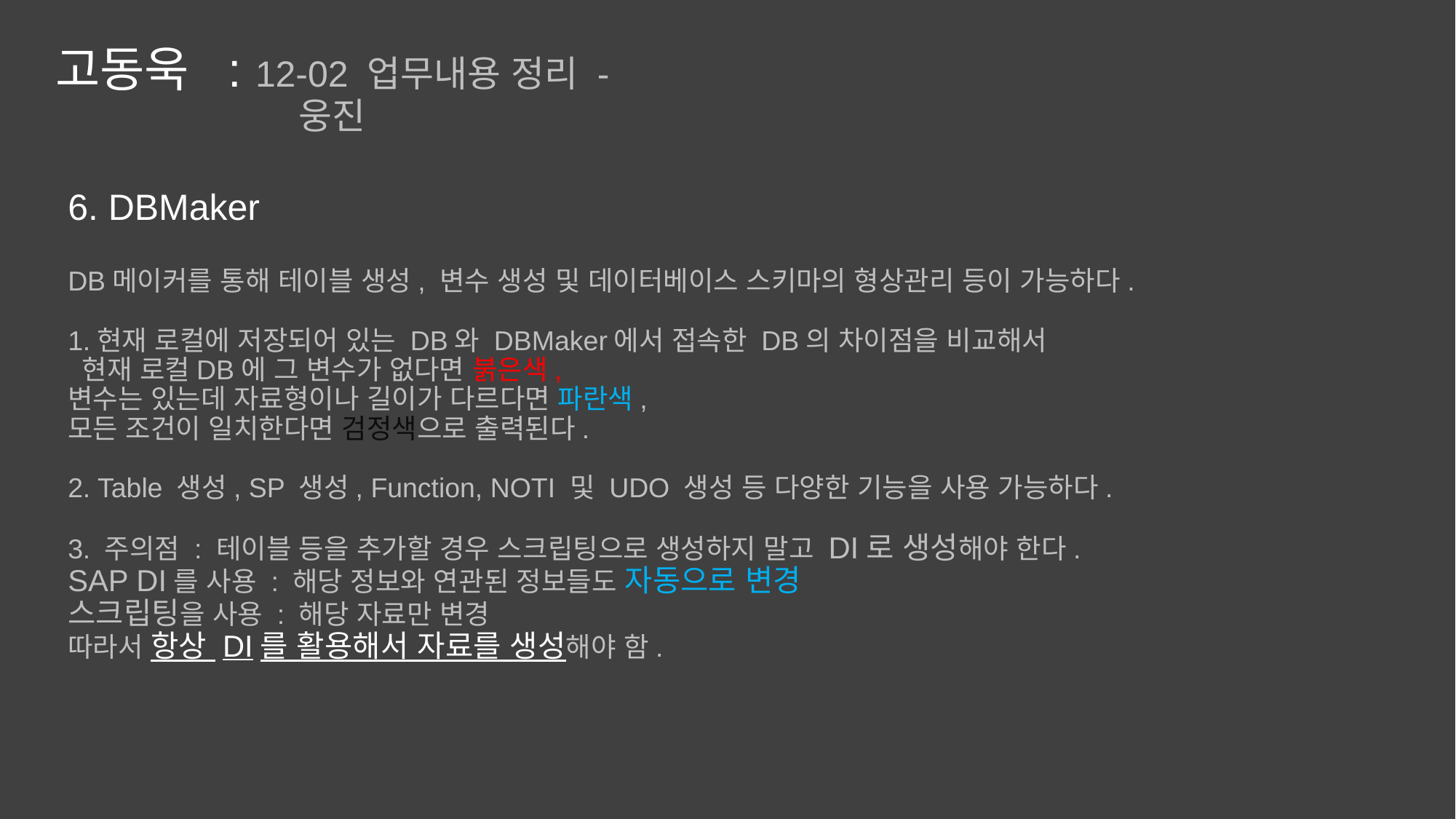

# 고동욱  : 12-02 업무내용 정리 - 웅진
6. DBMaker

DB메이커를 통해 테이블 생성, 변수 생성 및 데이터베이스 스키마의 형상관리 등이 가능하다.

1.현재 로컬에 저장되어 있는 DB와 DBMaker에서 접속한 DB의 차이점을 비교해서
 현재 로컬DB에 그 변수가 없다면 붉은색,
변수는 있는데 자료형이나 길이가 다르다면 파란색,
모든 조건이 일치한다면 검정색으로 출력된다.

2. Table 생성, SP 생성, Function, NOTI 및 UDO 생성 등 다양한 기능을 사용 가능하다.

3. 주의점 : 테이블 등을 추가할 경우 스크립팅으로 생성하지 말고 DI로 생성해야 한다.
SAP DI를 사용 : 해당 정보와 연관된 정보들도 자동으로 변경
스크립팅을 사용 : 해당 자료만 변경
따라서 항상 DI를 활용해서 자료를 생성해야 함.